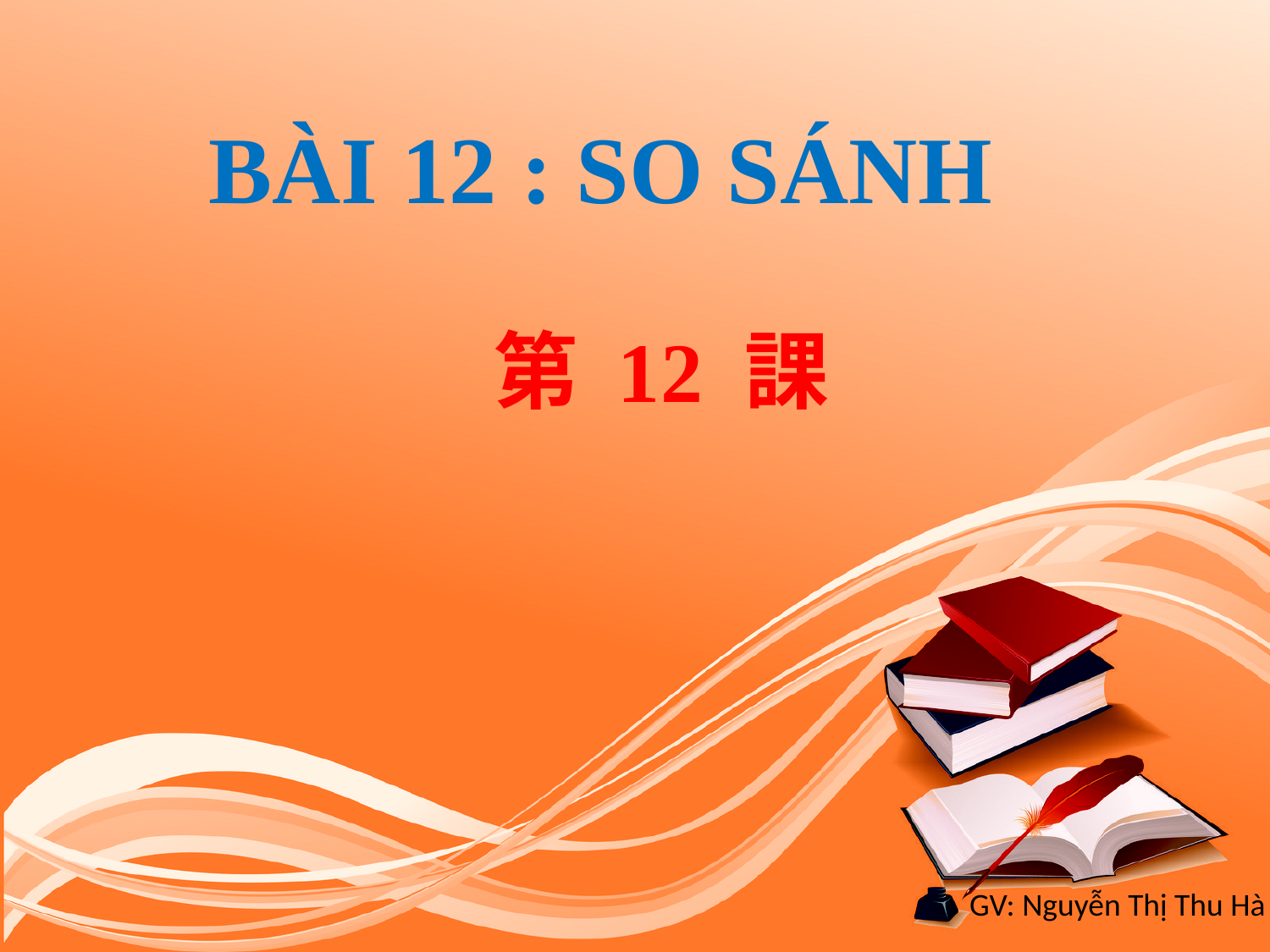

# BÀI 12 : SO SÁNH
第 12 課
GV: Nguyễn Thị Thu Hà